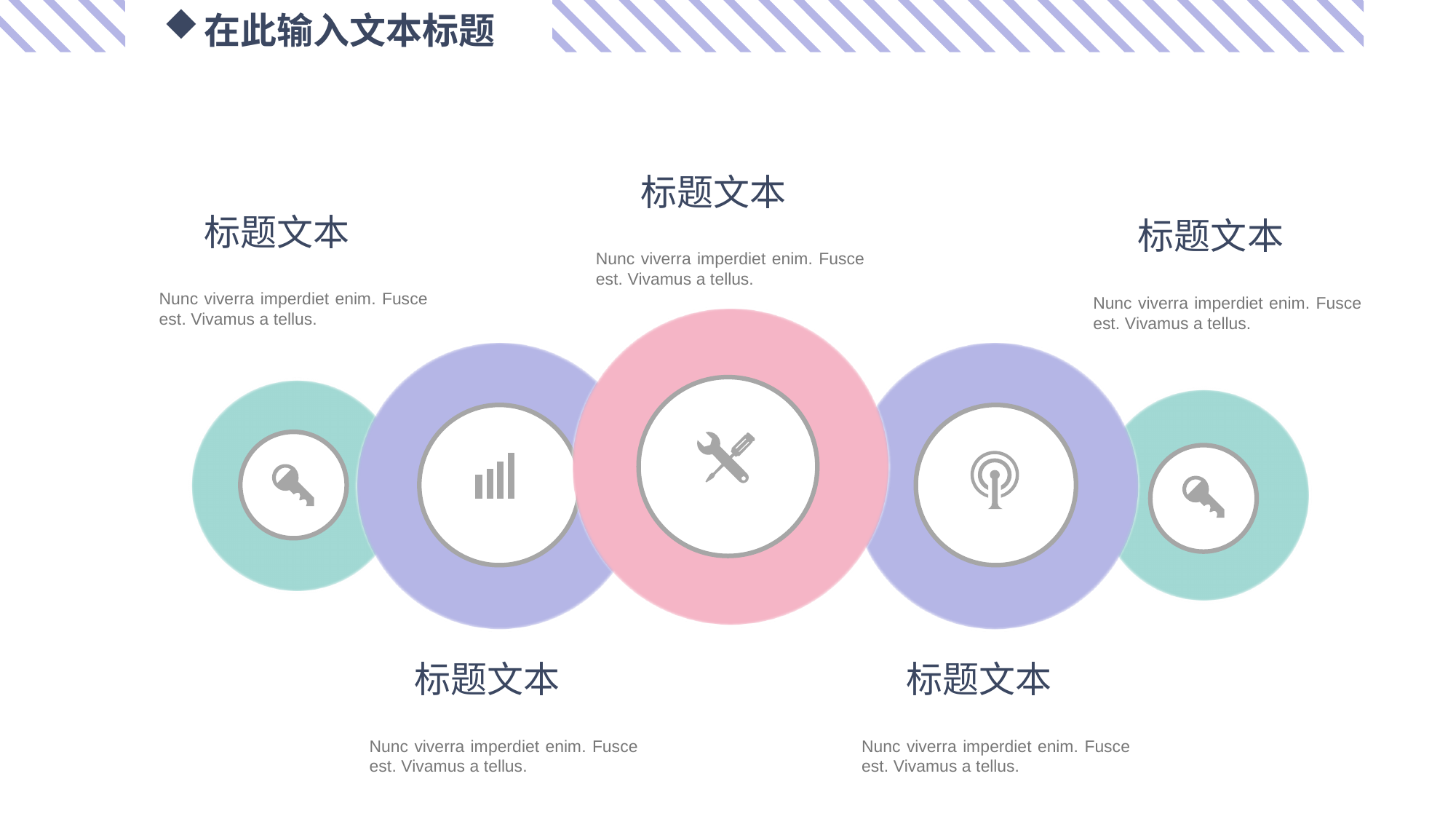

在此输入文本标题
标题文本
Nunc viverra imperdiet enim. Fusce est. Vivamus a tellus.
标题文本
Nunc viverra imperdiet enim. Fusce est. Vivamus a tellus.
标题文本
Nunc viverra imperdiet enim. Fusce est. Vivamus a tellus.

标题文本
Nunc viverra imperdiet enim. Fusce est. Vivamus a tellus.
标题文本
Nunc viverra imperdiet enim. Fusce est. Vivamus a tellus.